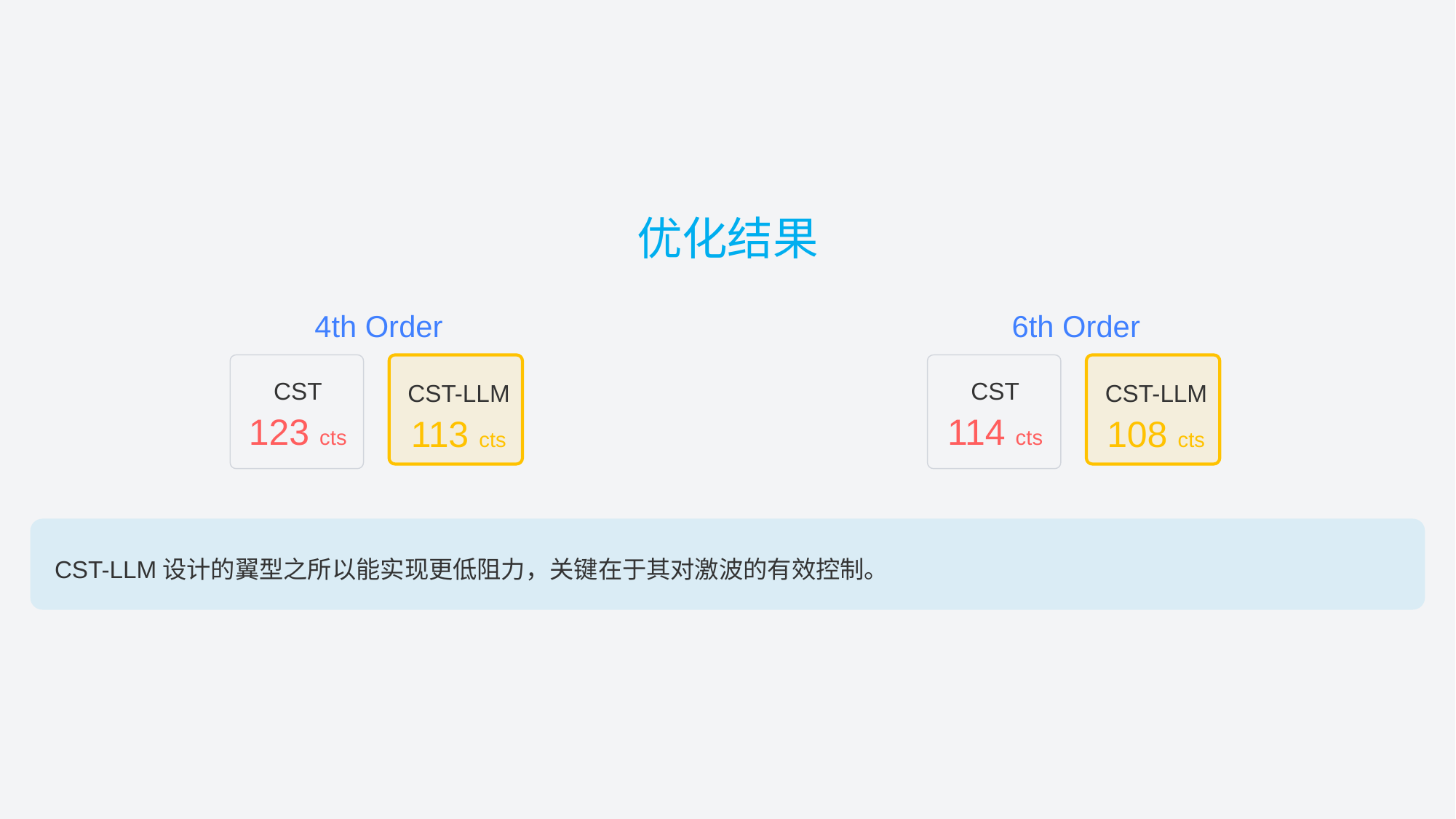

优化结果
4th Order
6th Order

CST
CST
CST-LLM
CST-LLM
123 cts
114 cts
113 cts
108 cts

CST-LLM设计的翼型之所以能实现更低阻力，关键在于其对激波的有效控制。